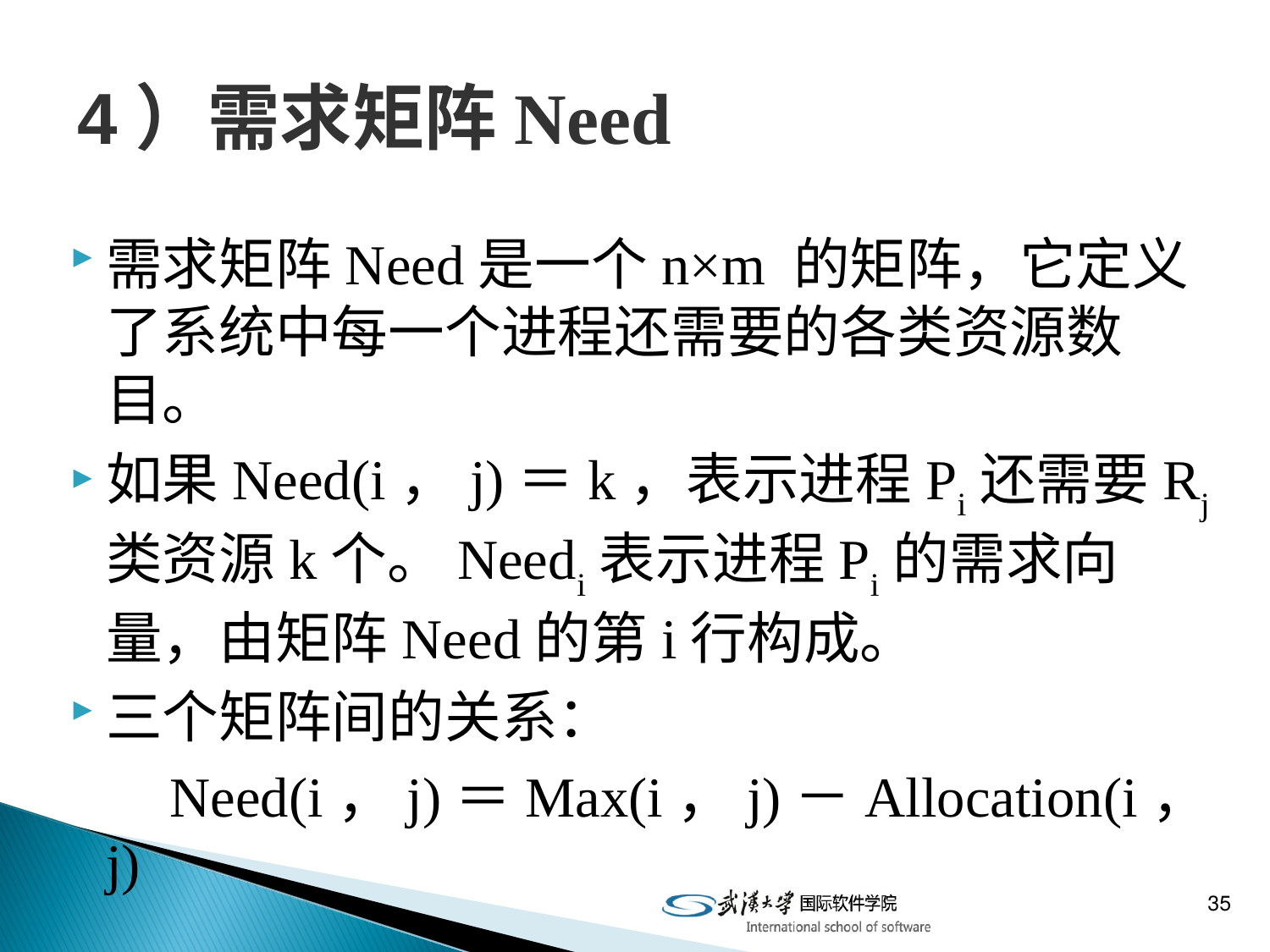

# 4）需求矩阵Need
需求矩阵Need是一个n×m 的矩阵，它定义了系统中每一个进程还需要的各类资源数目。
如果Need(i，j)＝k，表示进程Pi还需要Rj类资源k个。Needi表示进程Pi的需求向量，由矩阵Need的第i行构成。
三个矩阵间的关系：
       Need(i，j)＝Max(i，j)－Allocation(i，j)